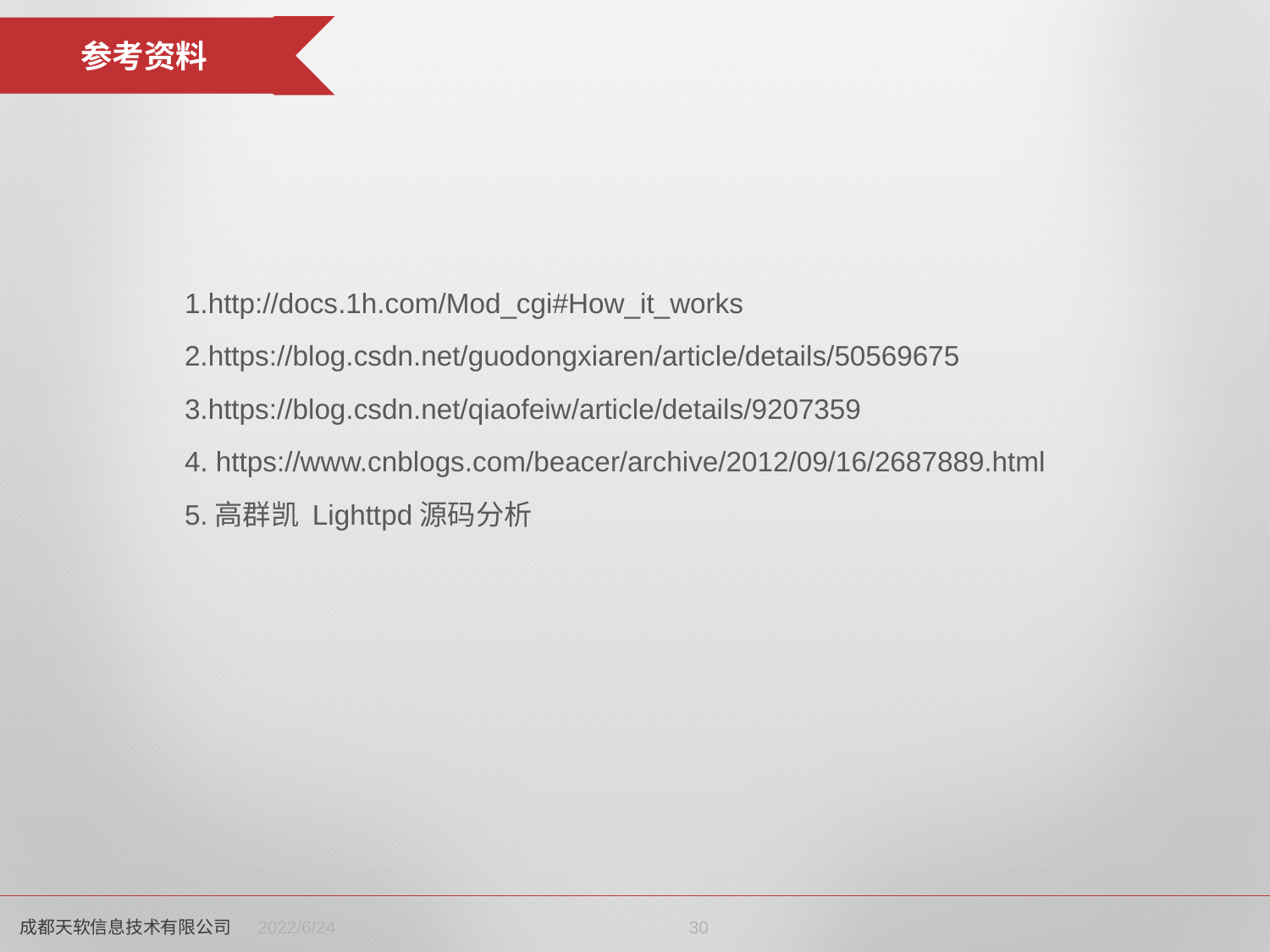

参考资料

	1.http://docs.1h.com/Mod_cgi#How_it_works
	2.https://blog.csdn.net/guodongxiaren/article/details/50569675
	3.https://blog.csdn.net/qiaofeiw/article/details/9207359
	4. https://www.cnblogs.com/beacer/archive/2012/09/16/2687889.html
	5.高群凯 Lighttpd源码分析
成都天软信息技术有限公司
2022/6/24
30